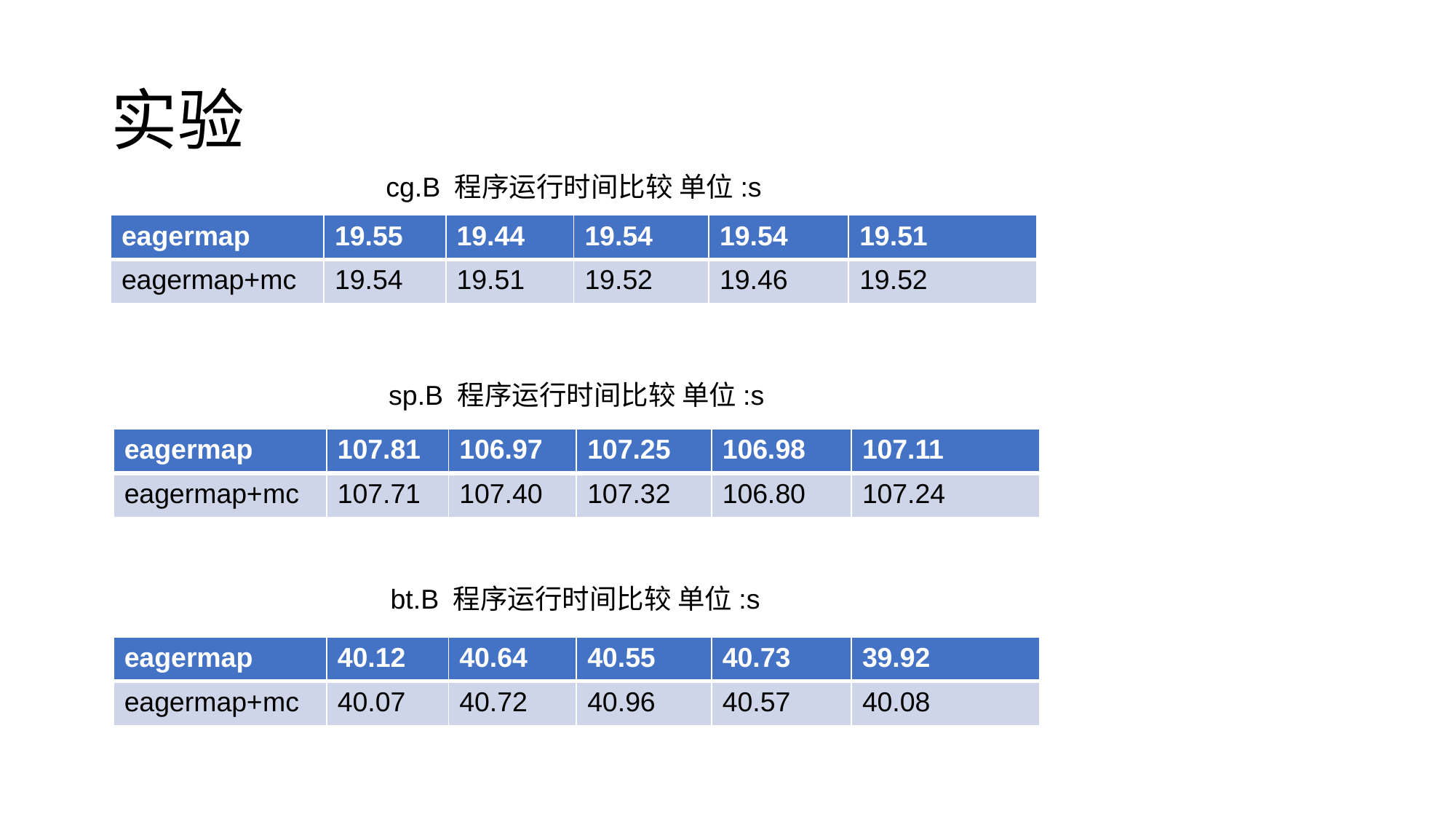

# 实验
cg.B 程序运行时间比较 单位:s
| eagermap | 19.55 | 19.44 | 19.54 | 19.54 | 19.51 |
| --- | --- | --- | --- | --- | --- |
| eagermap+mc | 19.54 | 19.51 | 19.52 | 19.46 | 19.52 |
sp.B 程序运行时间比较 单位:s
| eagermap | 107.81 | 106.97 | 107.25 | 106.98 | 107.11 |
| --- | --- | --- | --- | --- | --- |
| eagermap+mc | 107.71 | 107.40 | 107.32 | 106.80 | 107.24 |
bt.B 程序运行时间比较 单位:s
| eagermap | 40.12 | 40.64 | 40.55 | 40.73 | 39.92 |
| --- | --- | --- | --- | --- | --- |
| eagermap+mc | 40.07 | 40.72 | 40.96 | 40.57 | 40.08 |